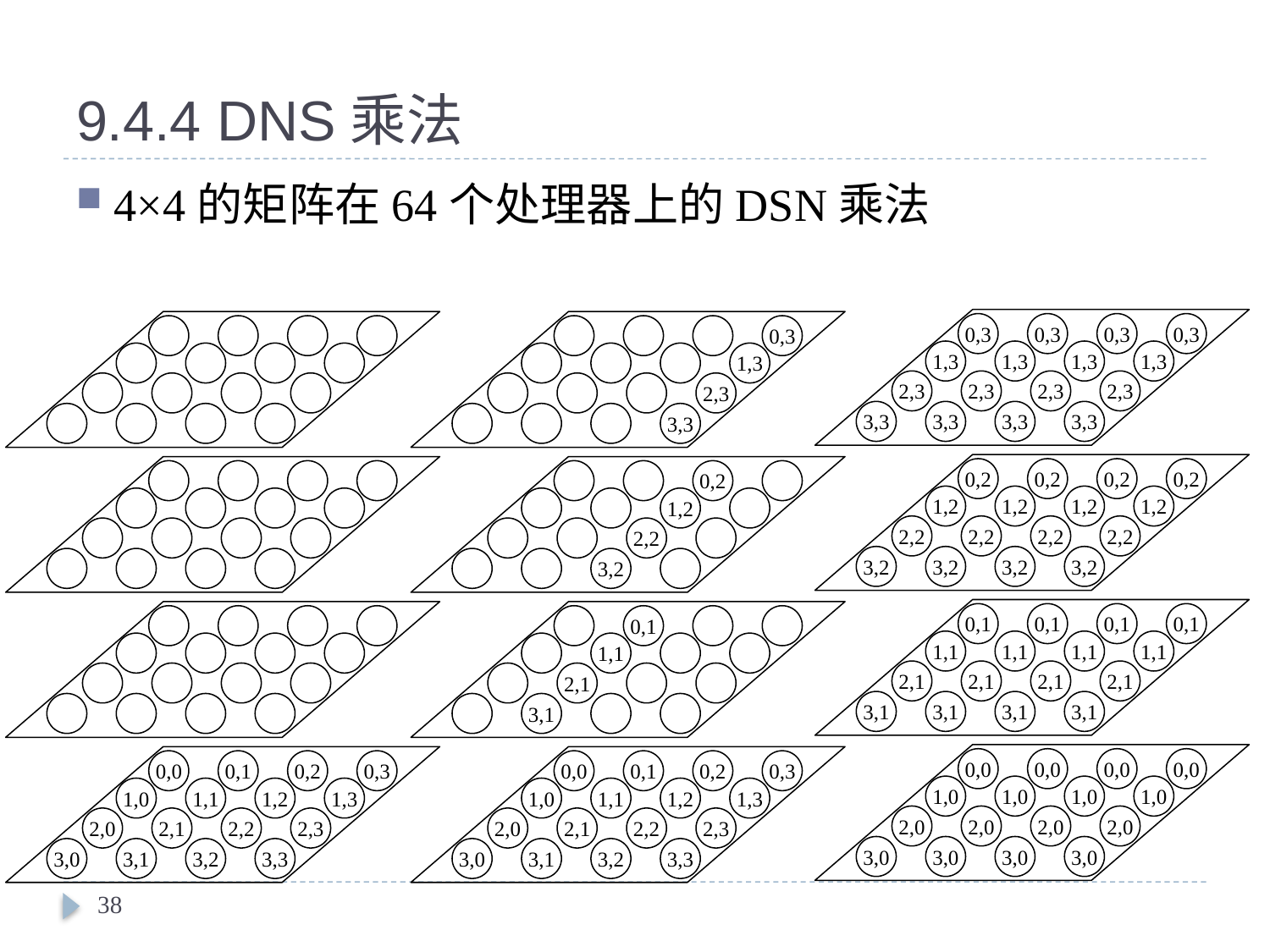

# 9.4.4 DNS乘法
4×4的矩阵在64个处理器上的DSN乘法

0,3
0,3
0,3
0,3
1,3
1,3
1,3
1,3
2,3
2,3
2,3
2,3
3,3
3,3
3,3
3,3

0,2
0,2
0,2
0,2
1,2
1,2
1,2
1,2
2,2
2,2
2,2
2,2
3,2
3,2
3,2
3,2

0,1
0,1
0,1
0,1
1,1
1,1
1,1
1,1
2,1
2,1
2,1
2,1
3,1
3,1
3,1
3,1

0,0
0,0
0,0
0,0
1,0
1,0
1,0
1,0
2,0
2,0
2,0
2,0
3,0
3,0
3,0
3,0

0,0
0,1
0,2
0,3
1,0
1,1
1,2
1,3
2,0
2,1
2,2
2,3
3,0
3,1
3,2
3,3

0,3

1,3

2,3

3,3

0,2

1,2

2,2

3,2

0,1

1,1

2,1

3,1

0,0
0,1
0,2
0,3
1,0
1,1
1,2
1,3
2,0
2,1
2,2
2,3
3,0
3,1
3,2
3,3
38